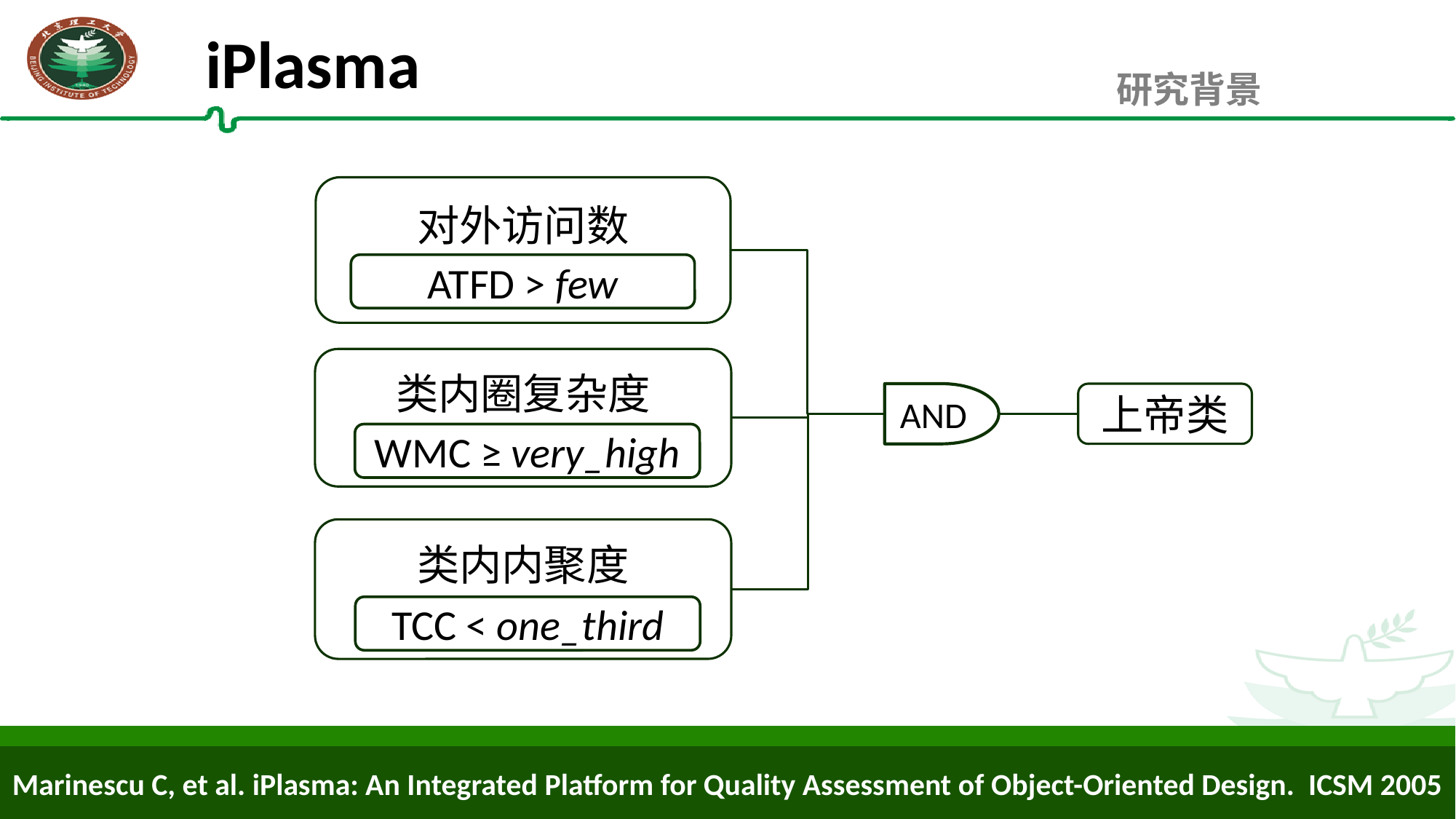

iPlasma
研究背景

对外访问数

ATFD > few

类内圈复杂度

WMC ≥ very_high

类内内聚度

TCC < one_third
AND
上帝类

Marinescu C, et al. iPlasma: An Integrated Platform for Quality Assessment of Object-Oriented Design.  ICSM 2005